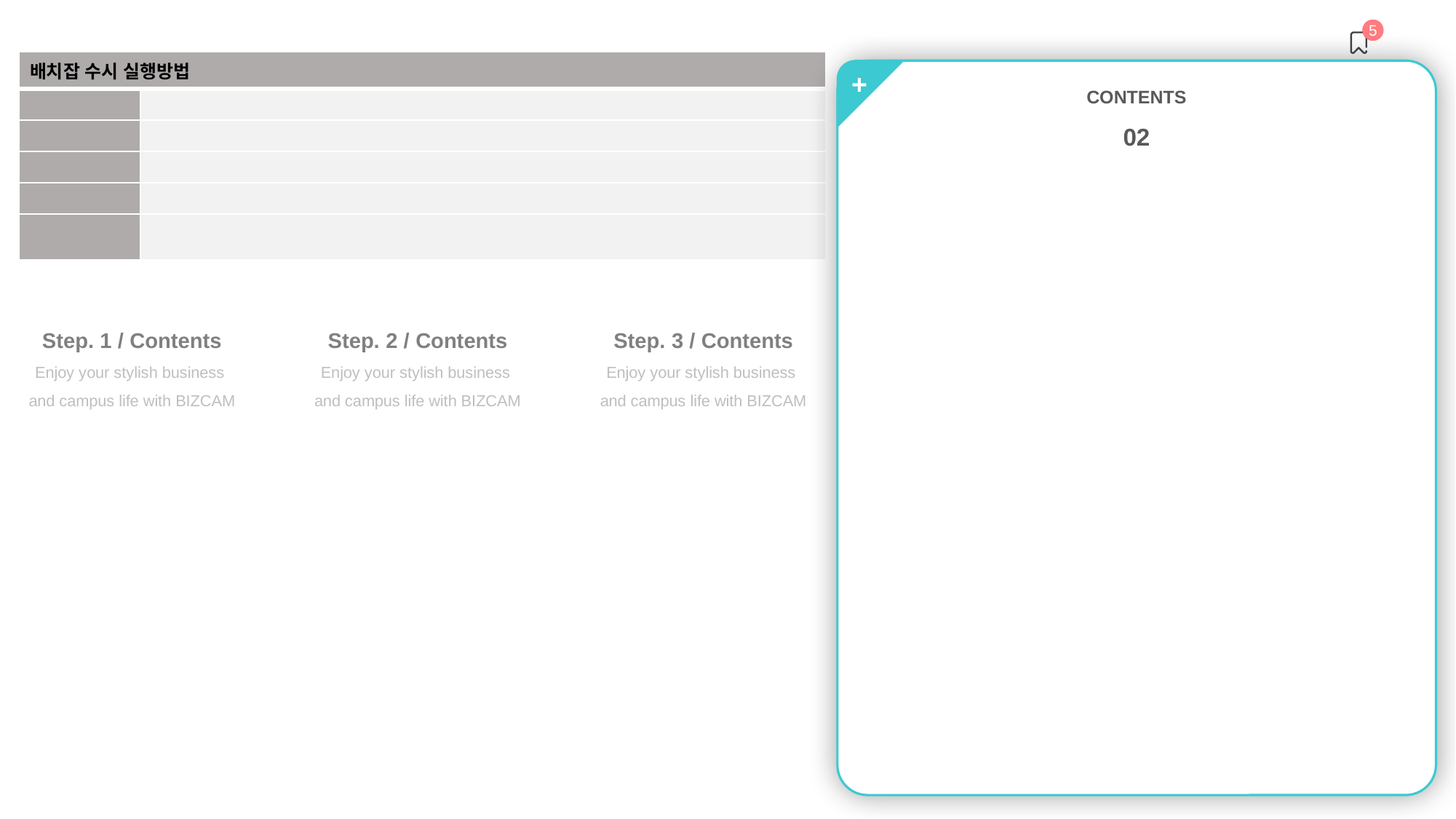

5

5
| 배치잡 수시 실행방법 |  |
| --- | --- |
|  |  |
|  |  |
|  |  |
|  |  |
|  |  |
+
CONTENTS
02
Step. 1 / Contents
Enjoy your stylish business
and campus life with BIZCAM
Step. 2 / Contents
Enjoy your stylish business
and campus life with BIZCAM
Step. 3 / Contents
Enjoy your stylish business
and campus life with BIZCAM